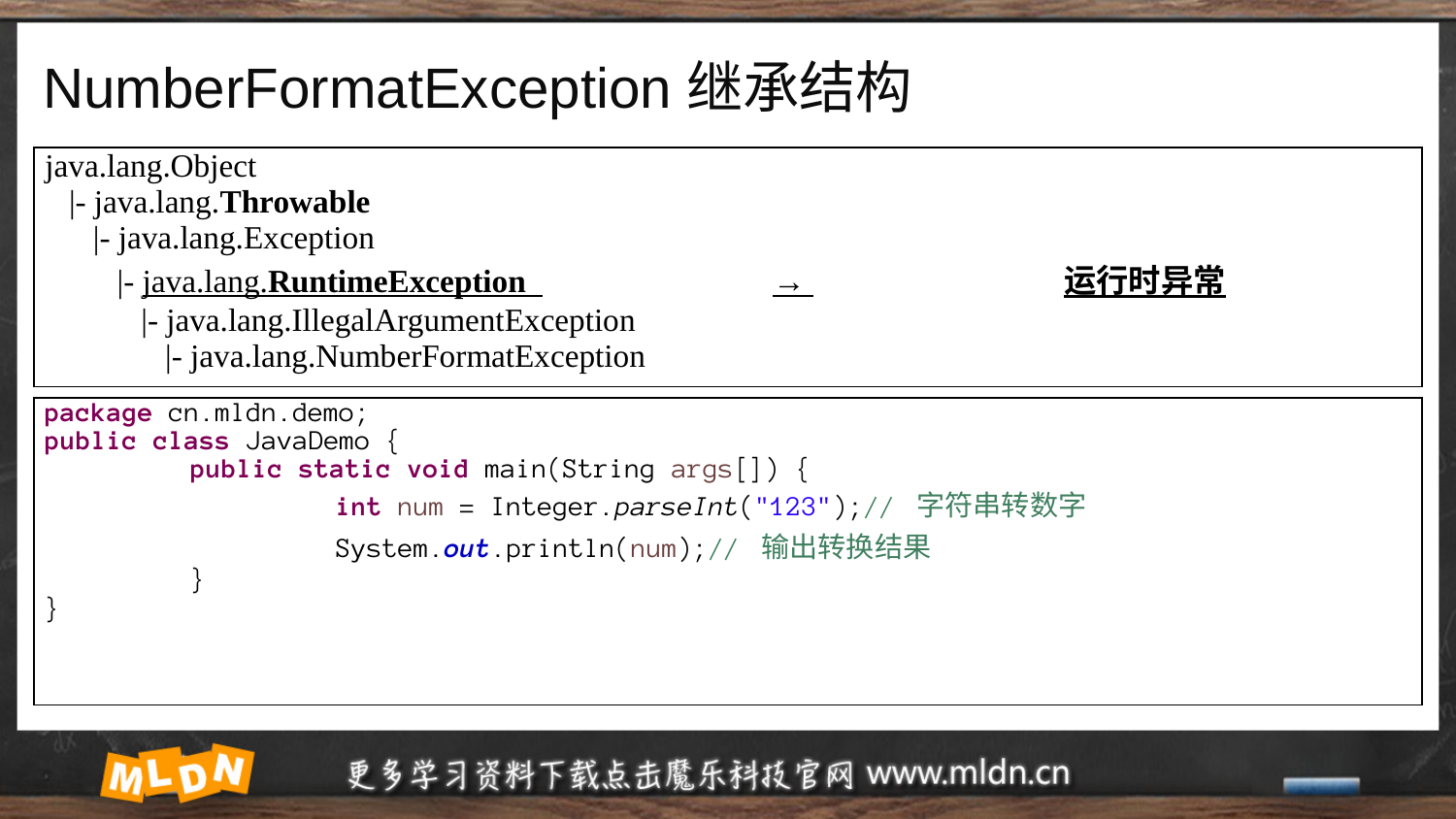

# NumberFormatException继承结构
| java.lang.Object |- java.lang.Throwable |- java.lang.Exception |- java.lang.RuntimeException → 运行时异常 |- java.lang.IllegalArgumentException |- java.lang.NumberFormatException |
| --- |
| package cn.mldn.demo; public class JavaDemo { public static void main(String args[]) { int num = Integer.parseInt("123");// 字符串转数字 System.out.println(num);// 输出转换结果 } } |
| --- |